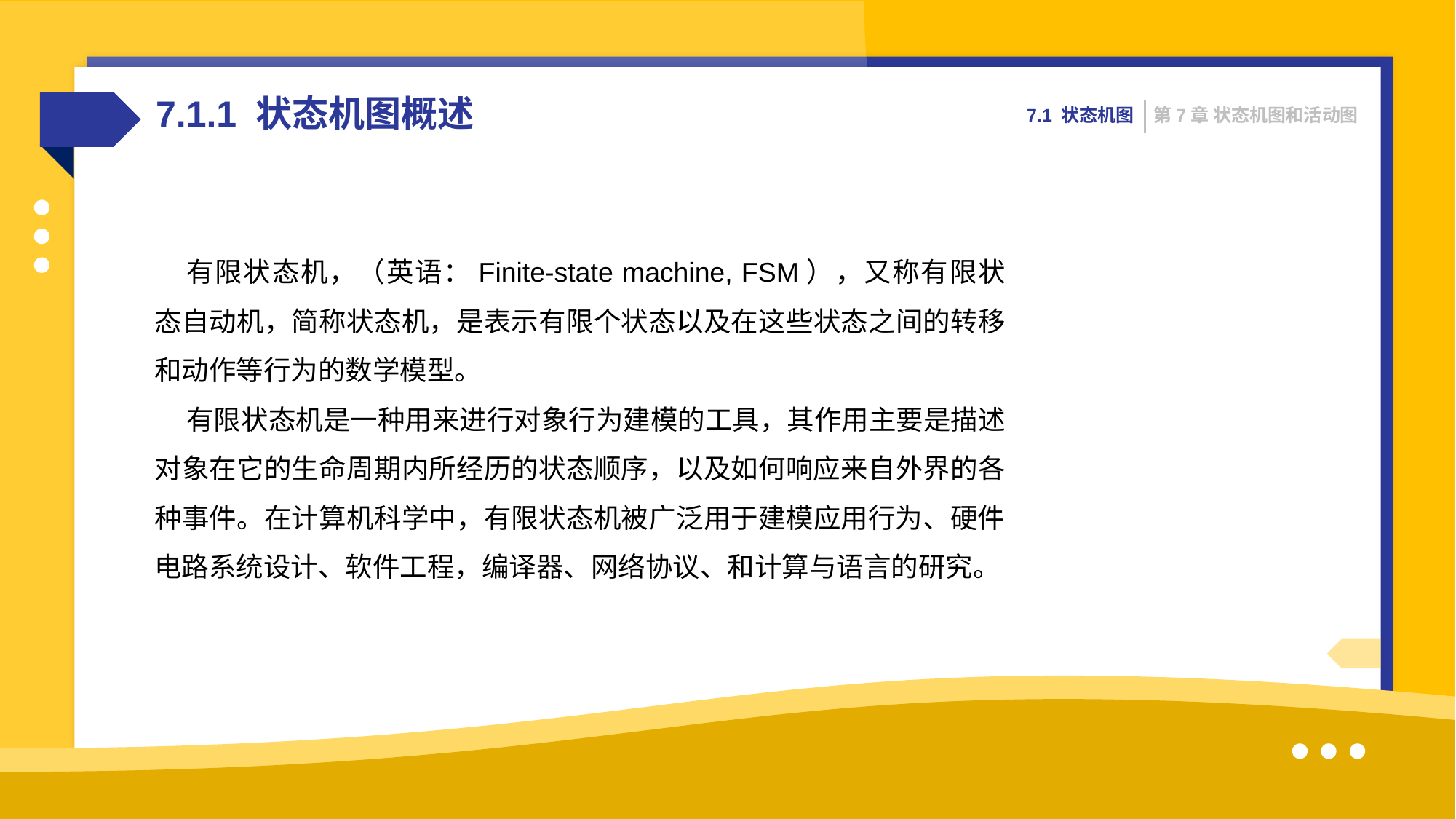

7.1.1 状态机图概述
7.1 状态机图
第7章 状态机图和活动图
有限状态机，（英语：Finite-state machine, FSM），又称有限状态自动机，简称状态机，是表示有限个状态以及在这些状态之间的转移和动作等行为的数学模型。
有限状态机是一种用来进行对象行为建模的工具，其作用主要是描述对象在它的生命周期内所经历的状态顺序，以及如何响应来自外界的各种事件。在计算机科学中，有限状态机被广泛用于建模应用行为、硬件电路系统设计、软件工程，编译器、网络协议、和计算与语言的研究。